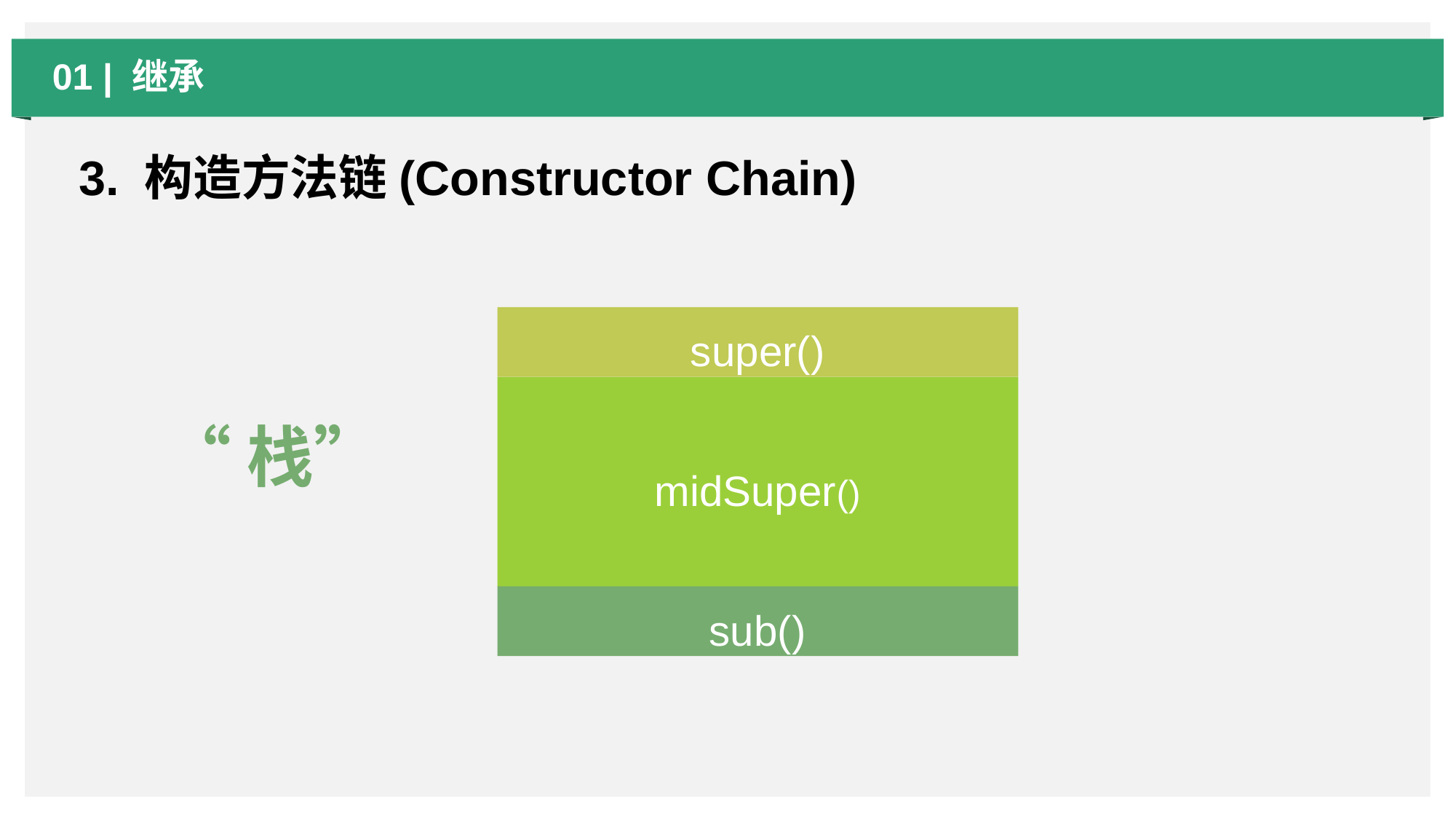

01 | 继承
3. 构造方法链(Constructor Chain)
super()
midSuper()
“栈”
sub()